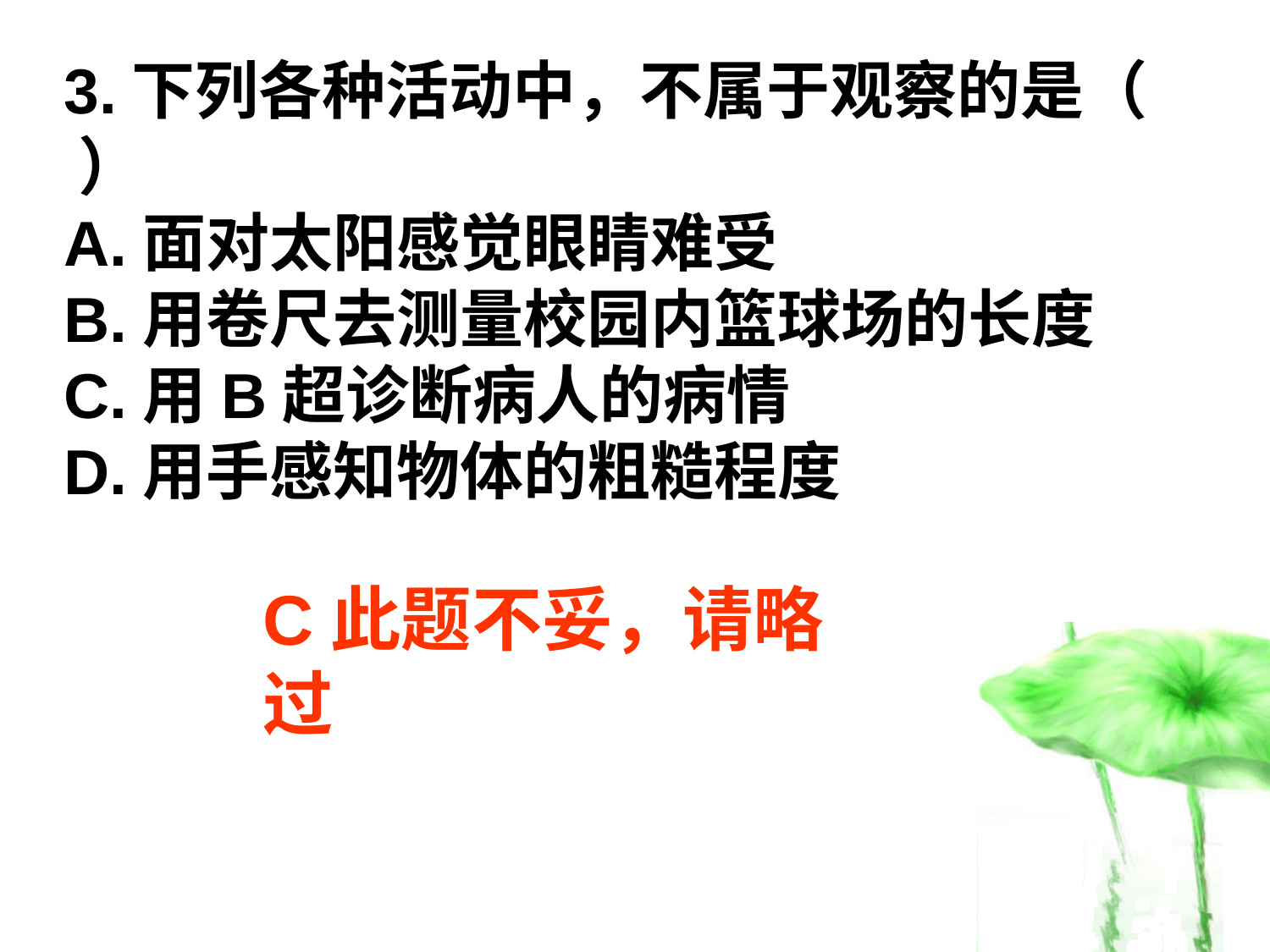

3.下列各种活动中，不属于观察的是（      ）
A.面对太阳感觉眼睛难受
B.用卷尺去测量校园内篮球场的长度
C.用B超诊断病人的病情
D.用手感知物体的粗糙程度
C此题不妥，请略过